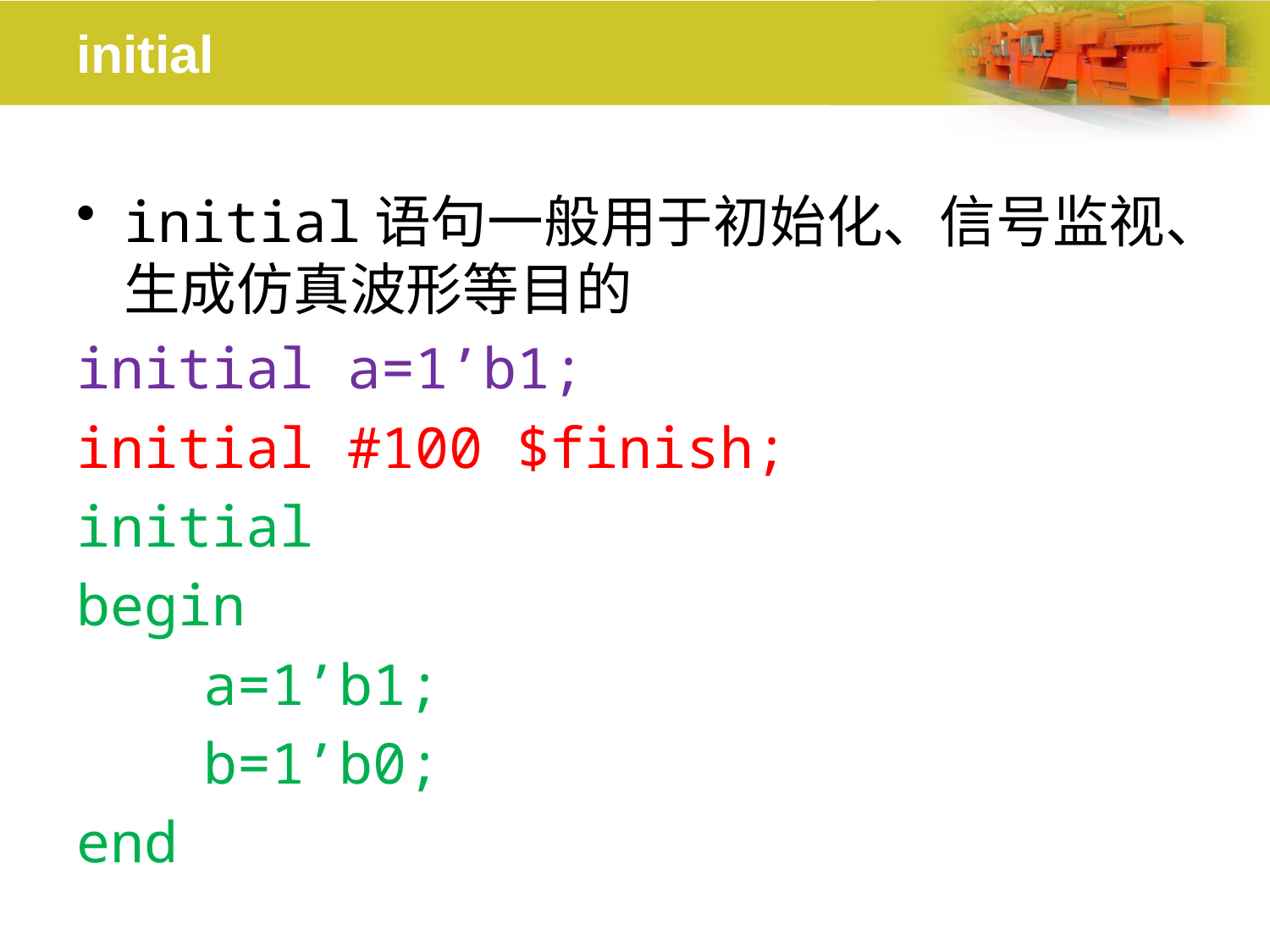

# initial
initial语句一般用于初始化、信号监视、生成仿真波形等目的
initial a=1’b1;
initial #100 $finish;
initial
begin
	a=1’b1;
	b=1’b0;
end